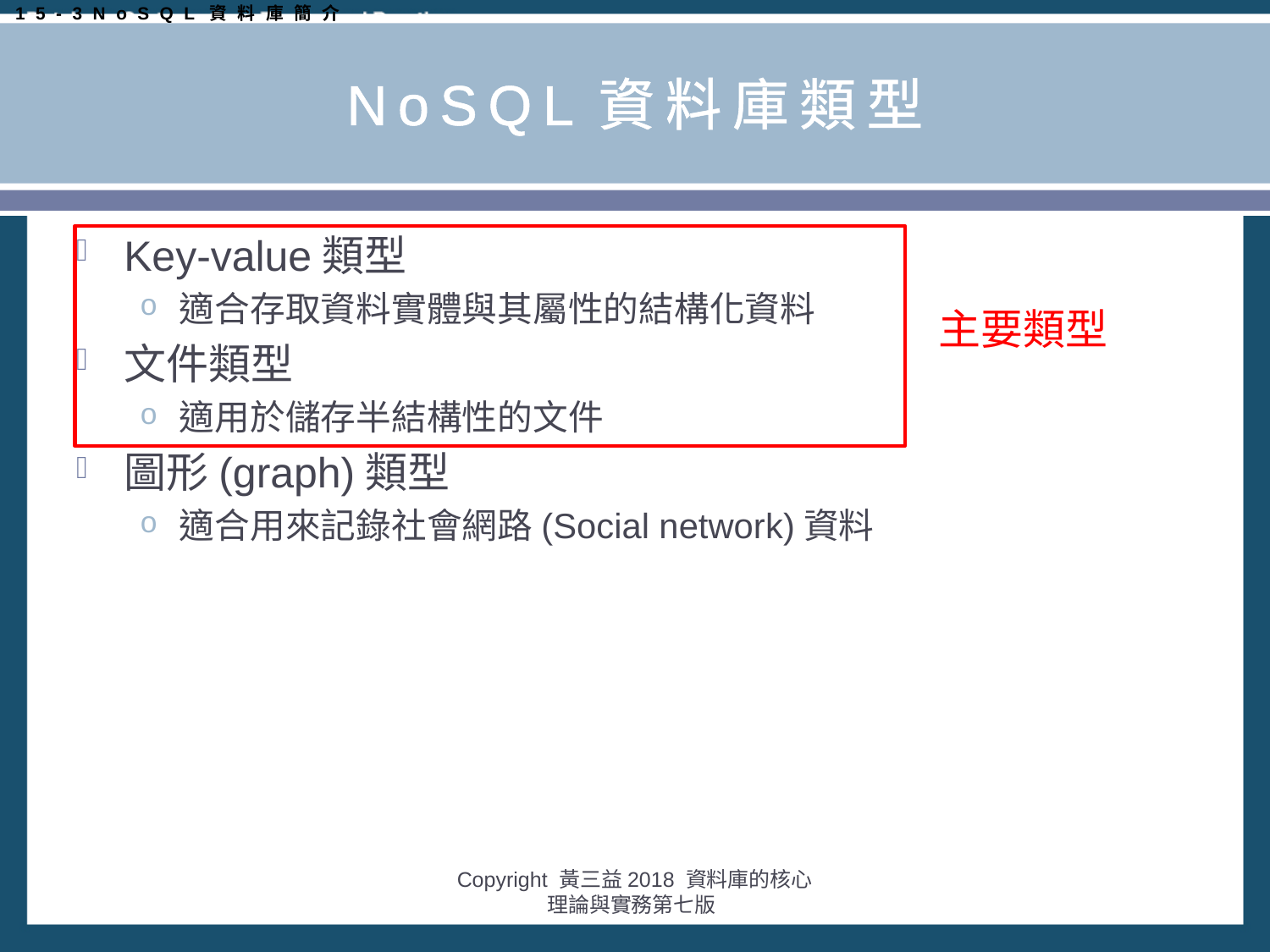

15-3NoSQL資料庫簡介
# NoSQL資料庫類型
Key-value類型
適合存取資料實體與其屬性的結構化資料
文件類型
適用於儲存半結構性的文件
圖形(graph)類型
適合用來記錄社會網路(Social network)資料

主要類型
Copyright 黃三益2018 資料庫的核心理論與實務第七版